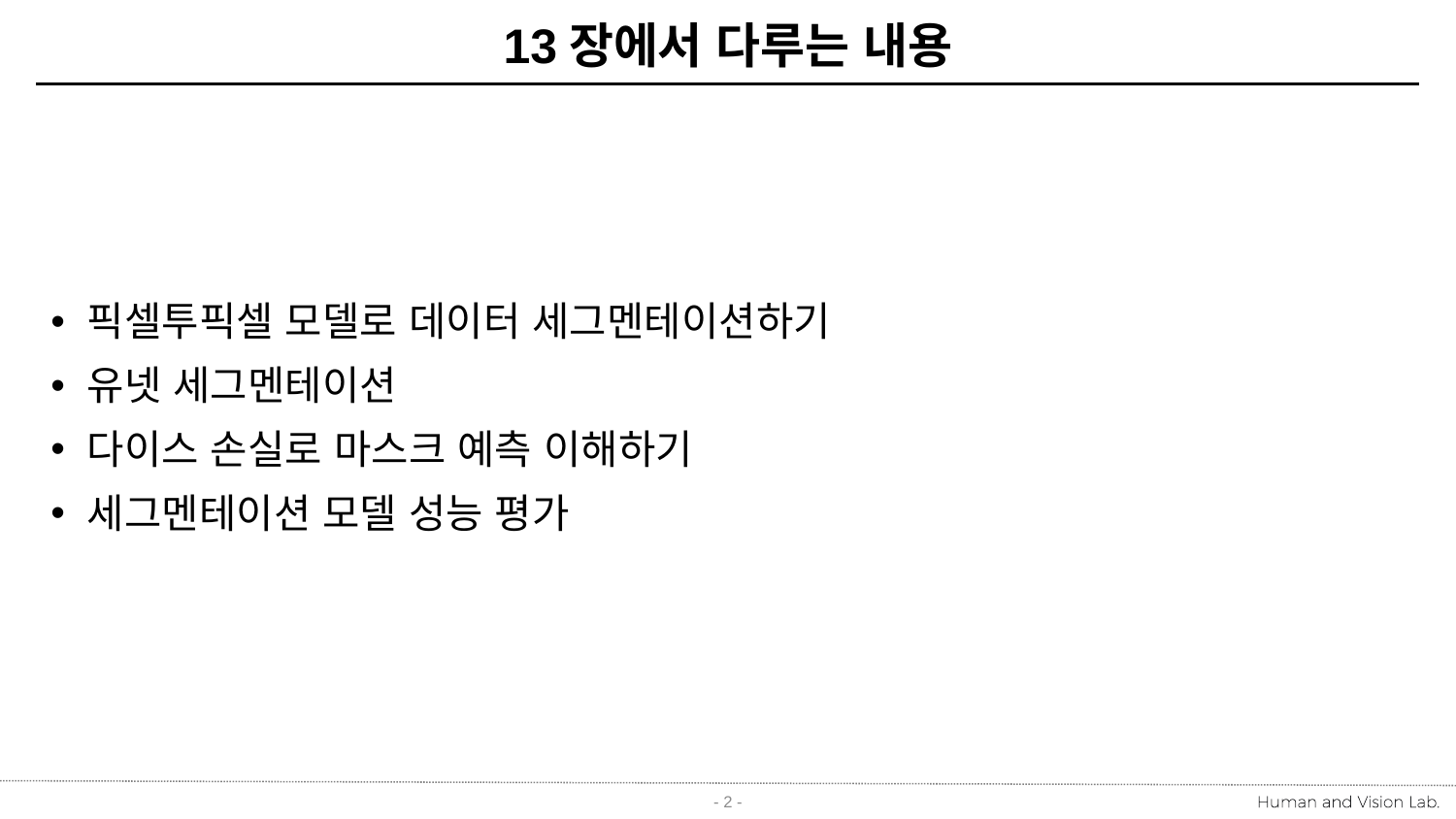

# 13장에서 다루는 내용

픽셀투픽셀 모델로 데이터 세그멘테이션하기
유넷 세그멘테이션
다이스 손실로 마스크 예측 이해하기
세그멘테이션 모델 성능 평가

- 2 -